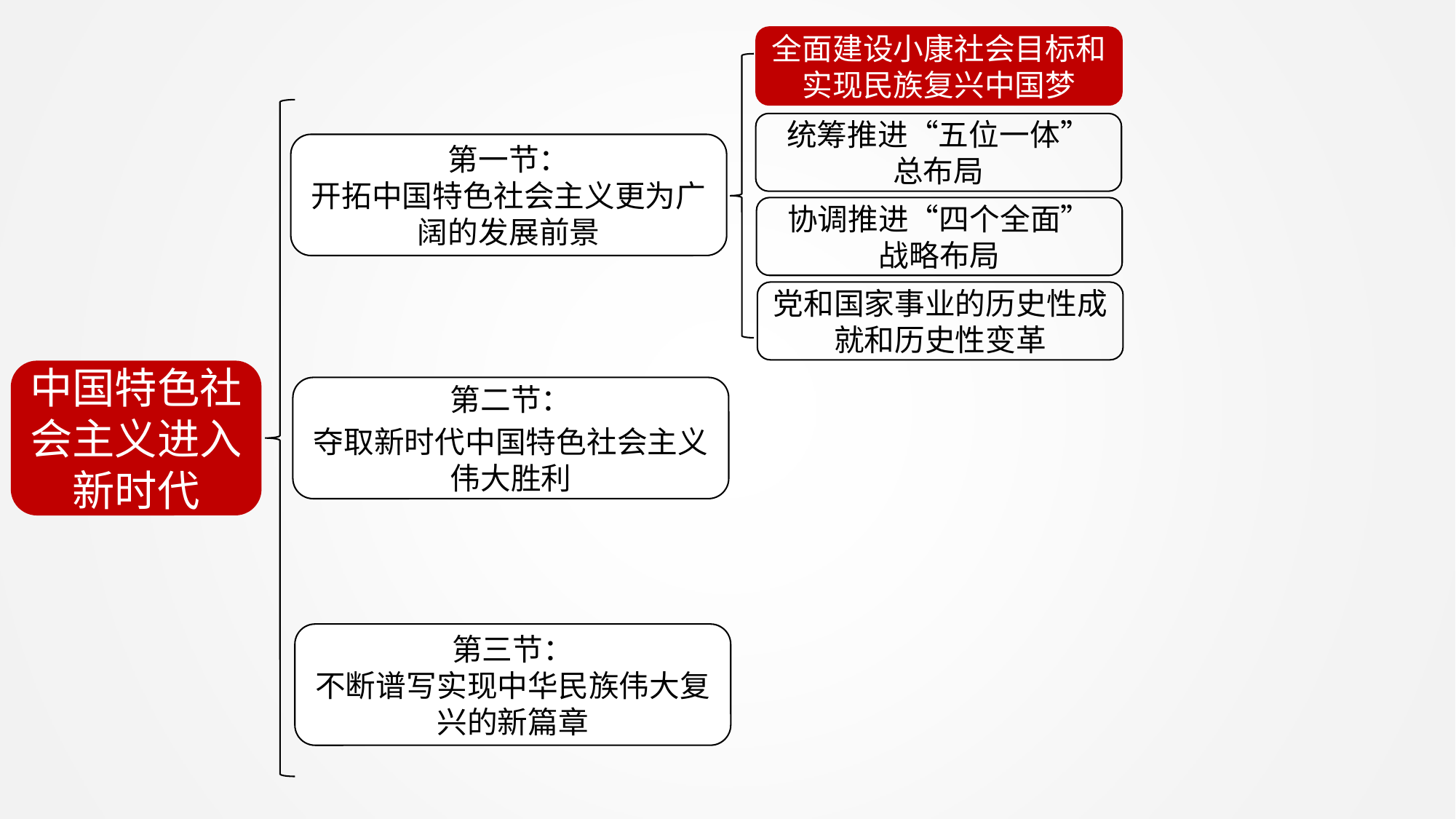

全面建设小康社会目标和实现民族复兴中国梦

统筹推进“五位一体”
总布局
第一节：
开拓中国特色社会主义更为广阔的发展前景
协调推进“四个全面”
战略布局
党和国家事业的历史性成就和历史性变革
中国特色社会主义进入新时代
第二节：
夺取新时代中国特色社会主义伟大胜利
第三节：
不断谱写实现中华民族伟大复兴的新篇章